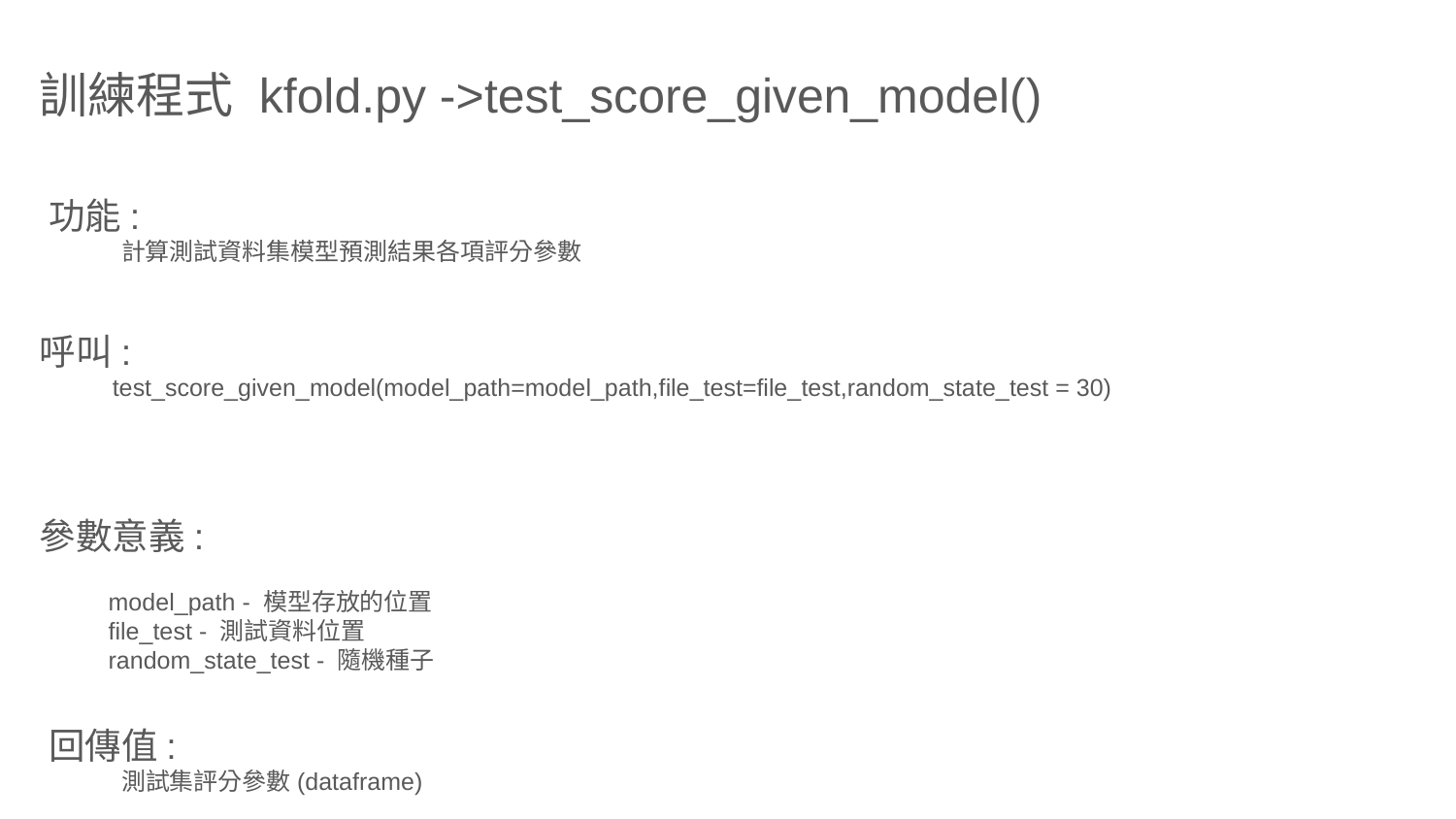

訓練程式 kfold.py ->test_score_given_model()
功能:
計算測試資料集模型預測結果各項評分參數
呼叫:
test_score_given_model(model_path=model_path,file_test=file_test,random_state_test = 30)
參數意義:
model_path - 模型存放的位置
file_test - 測試資料位置
random_state_test - 隨機種子

回傳值:
測試集評分參數(dataframe)